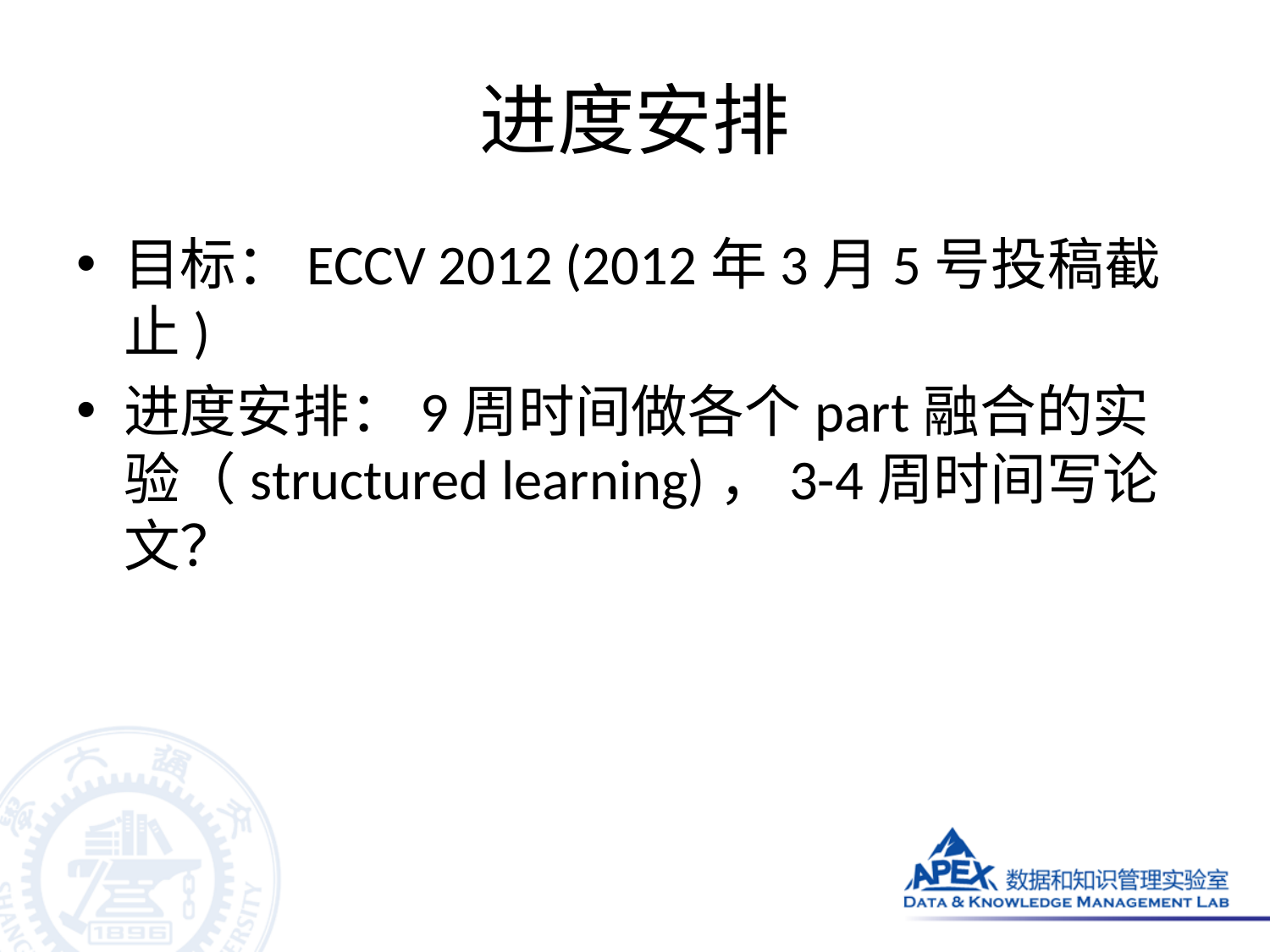

# 进度安排
目标：ECCV 2012 (2012年3月5号投稿截止)
进度安排：9周时间做各个part融合的实验（structured learning)，3-4周时间写论文？